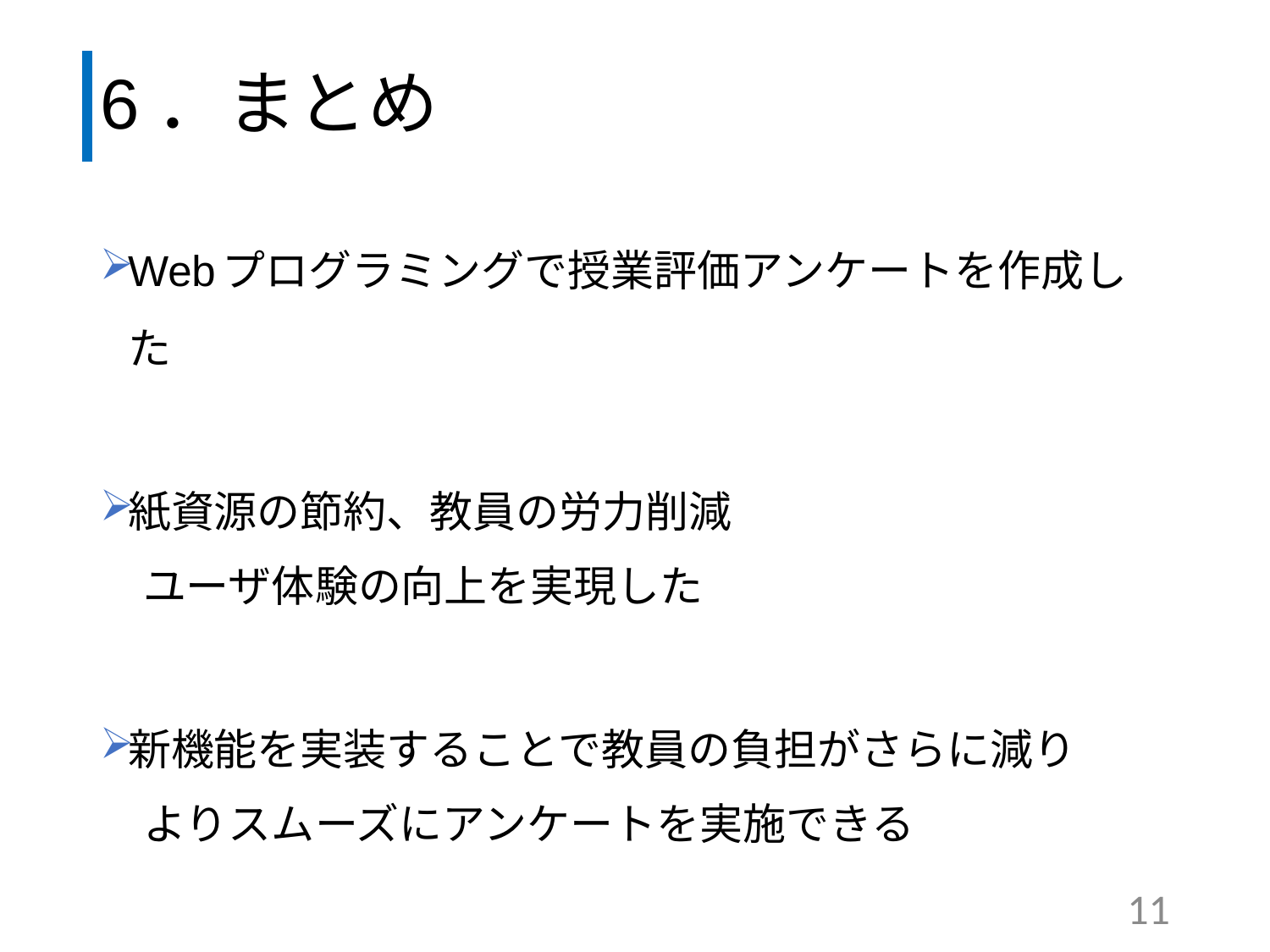

# 6．まとめ
Webプログラミングで授業評価アンケートを作成した

紙資源の節約、教員の労力削減
　ユーザ体験の向上を実現した

新機能を実装することで教員の負担がさらに減り
　よりスムーズにアンケートを実施できる
11